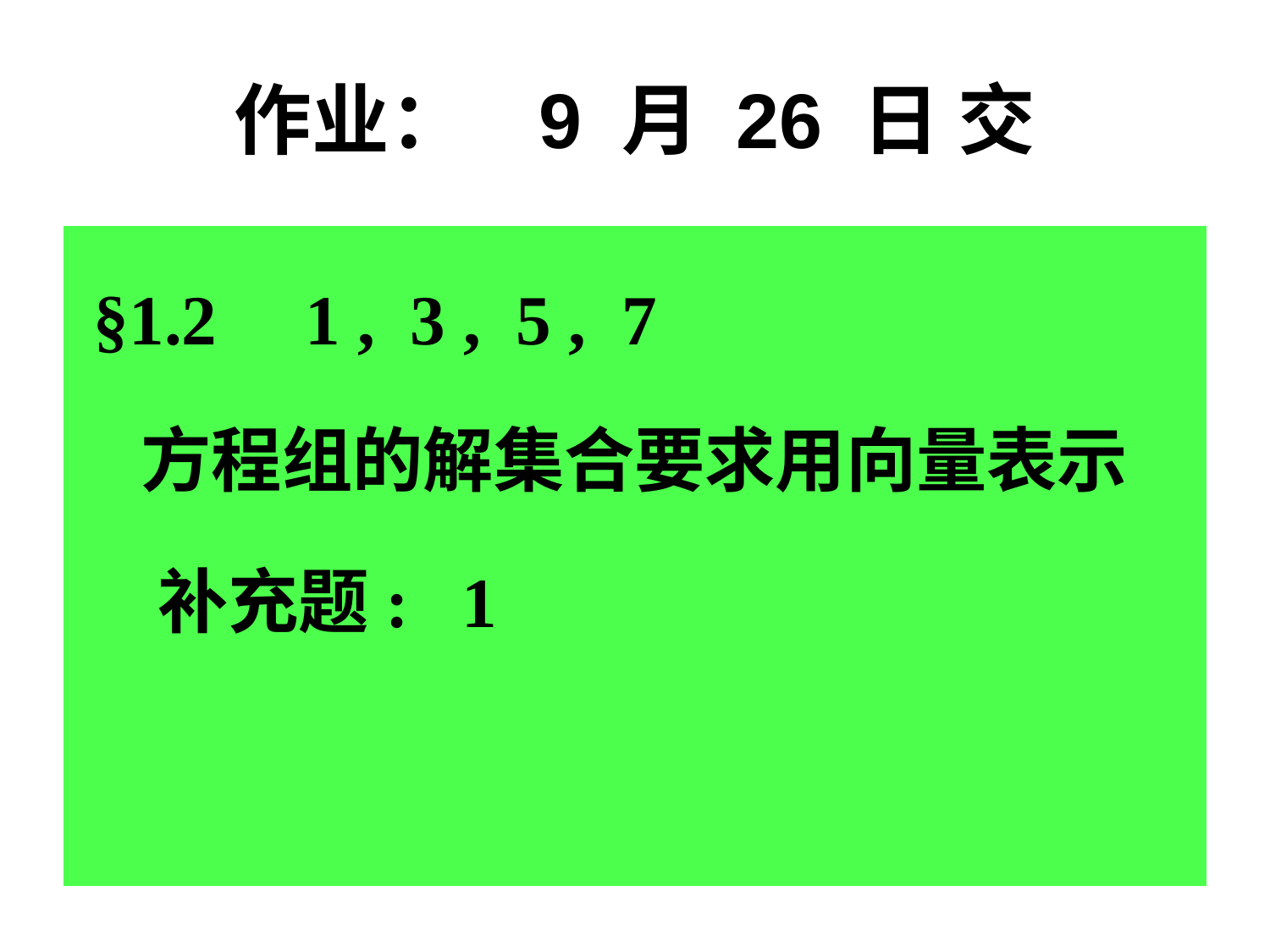

# 作业：   9 月 26 日 交
 §1.2     1 ,  3 ,  5 ,  7
   方程组的解集合要求用向量表示
    补充题:   1